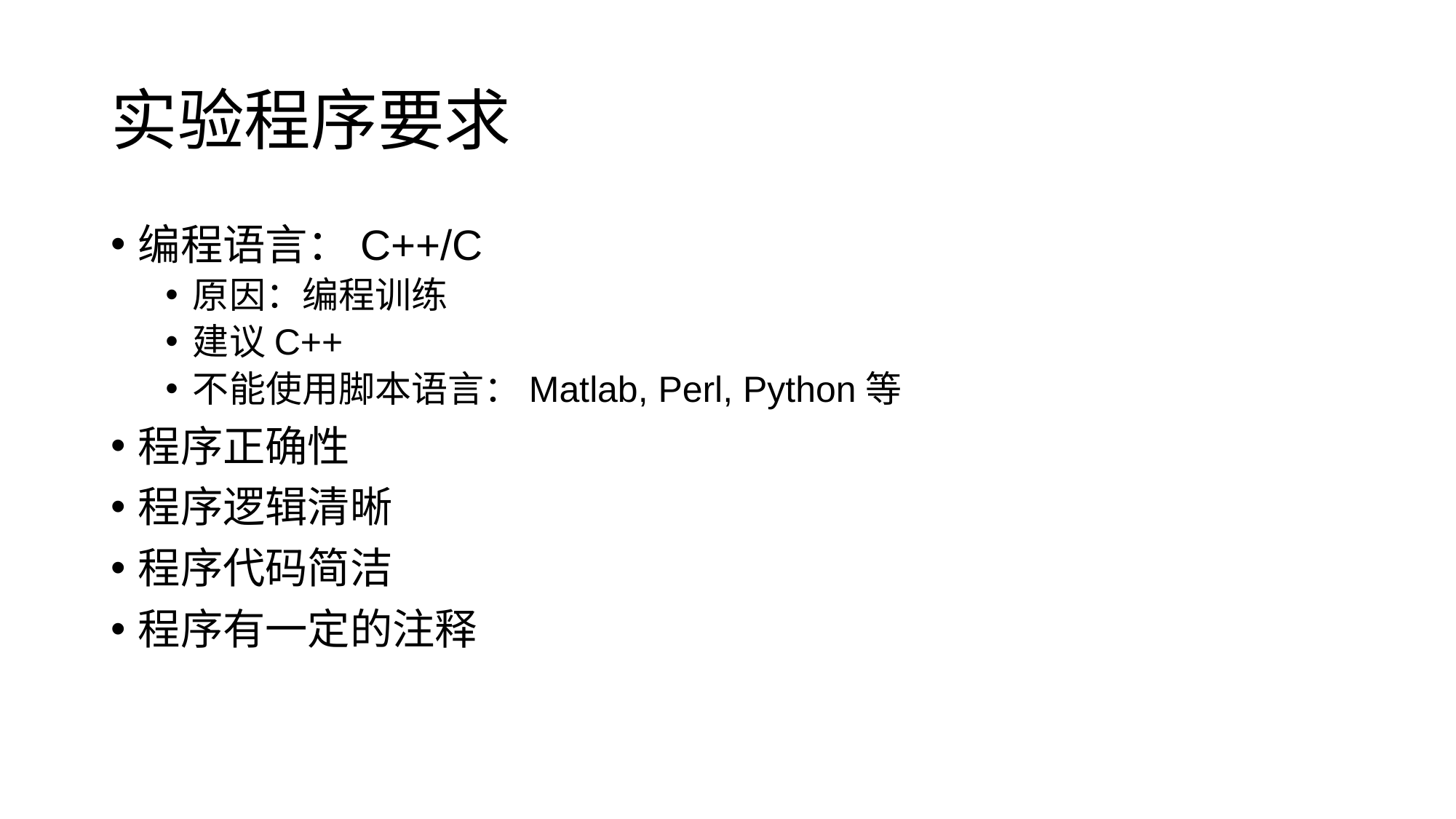

# 实验程序要求
编程语言：C++/C
原因：编程训练
建议C++
不能使用脚本语言：Matlab, Perl, Python等
程序正确性
程序逻辑清晰
程序代码简洁
程序有一定的注释